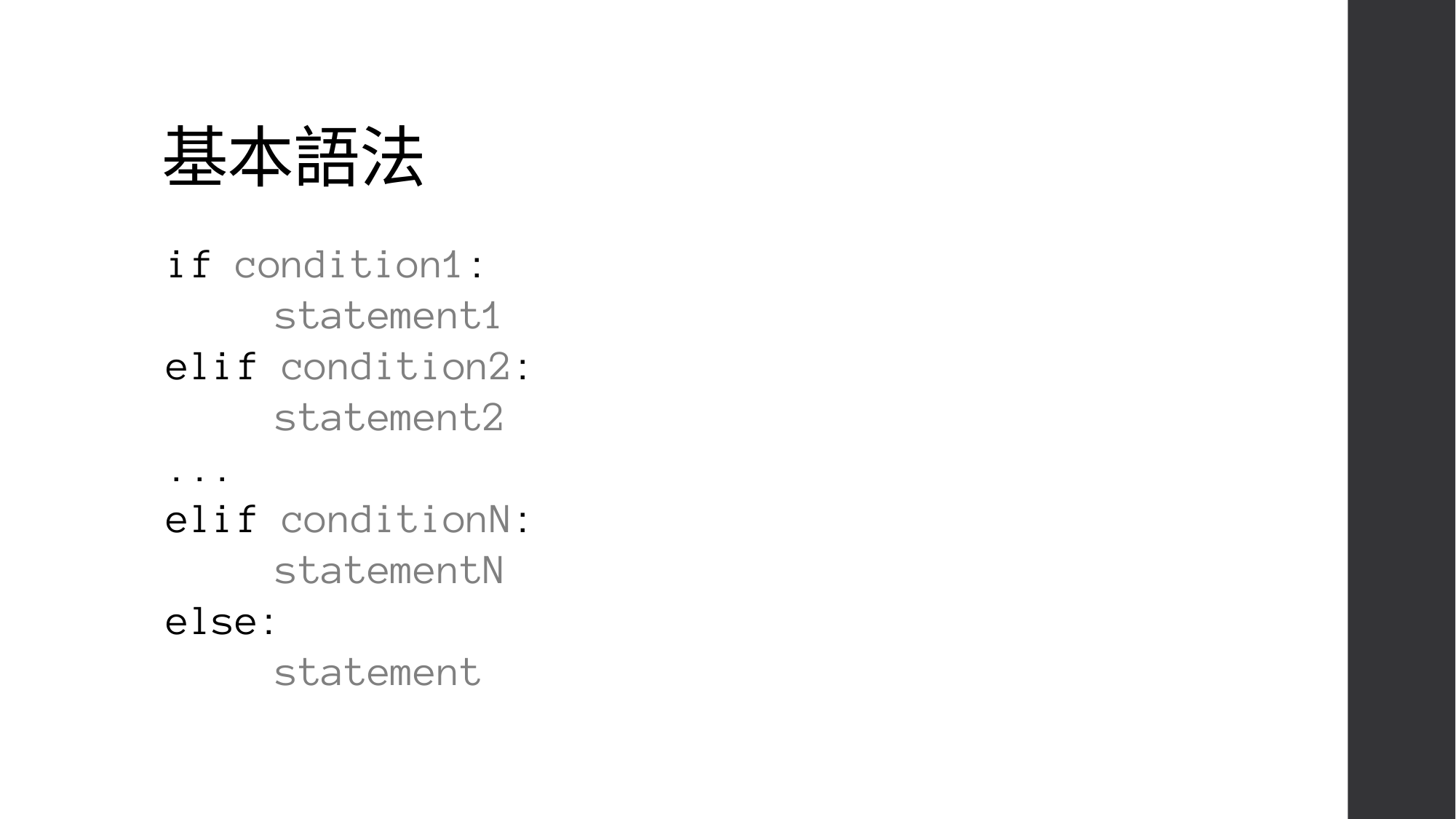

# 基本語法
if condition1:
	statement1
elif condition2:
	statement2
...
elif conditionN:
	statementN
else:
	statement